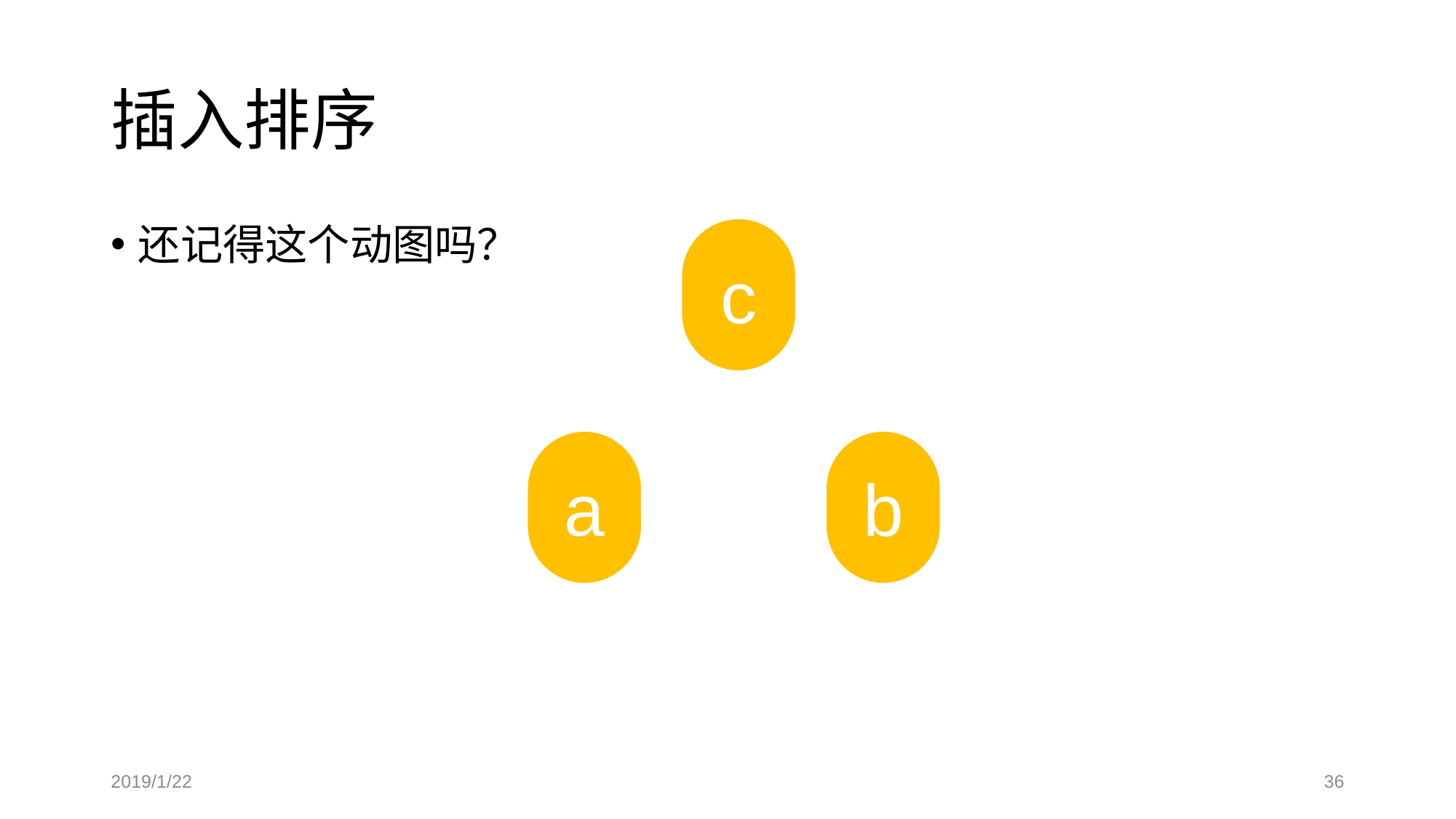

# 插入排序
还记得这个动图吗？
c
a
b
2019/1/22
36